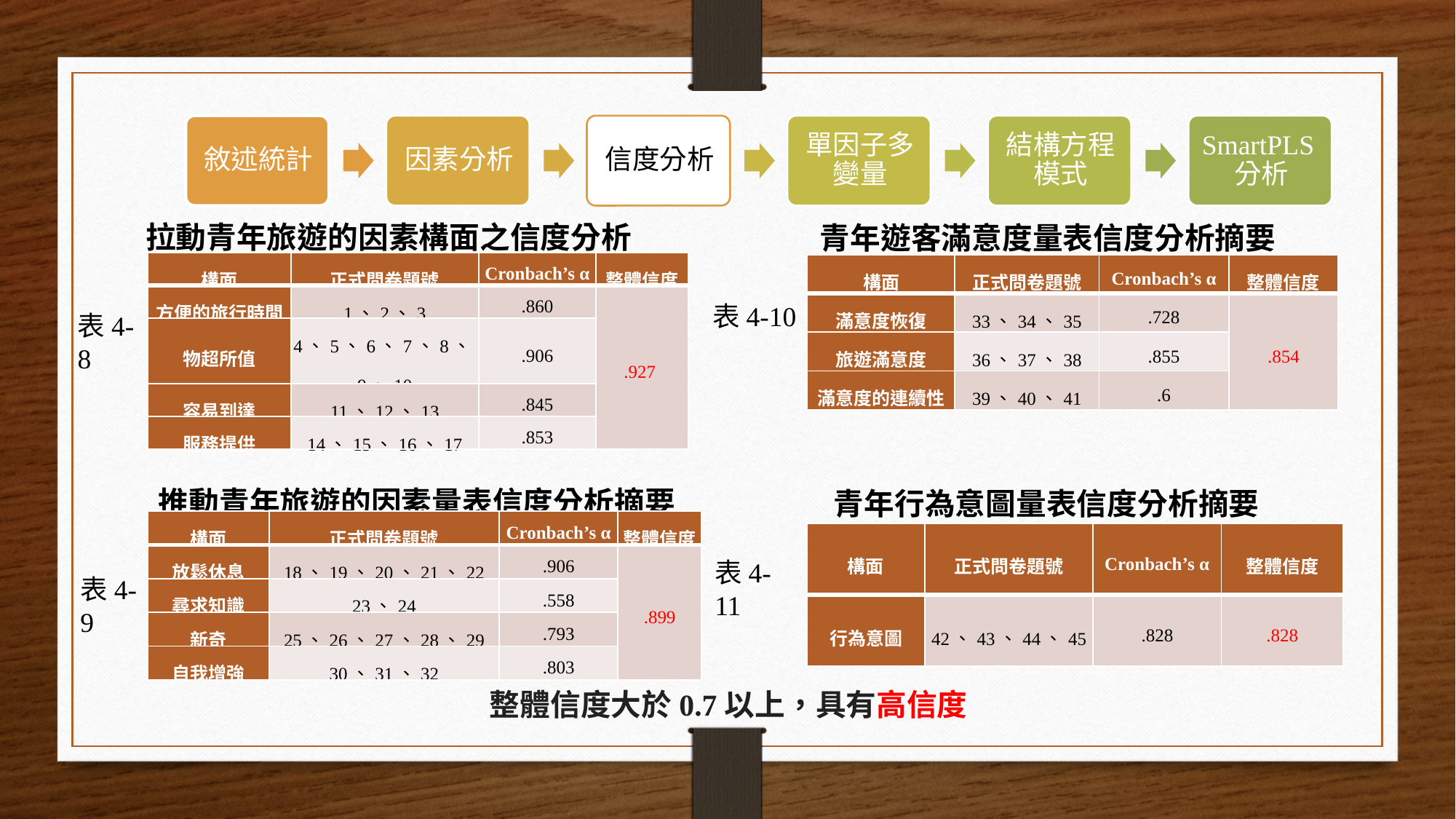

敘述統計

因素分析

信度分析

單因子多變量

結構方程模式

SmartPLS分析
拉動青年旅遊的因素構面之信度分析
青年遊客滿意度量表信度分析摘要
| 構面 | 正式問卷題號 | Cronbach’s α | 整體信度 |
| --- | --- | --- | --- |
| 方便的旅行時間 | 1、2、3 | .860 | .927 |
| 物超所值 | 4、5、6、7、8、9、10 | .906 |  |
| 容易到達 | 11、12、13 | .845 |  |
| 服務提供 | 14、15、16、17 | .853 |  |
| 構面 | 正式問卷題號 | Cronbach’s α | 整體信度 |
| --- | --- | --- | --- |
| 滿意度恢復 | 33、34、35 | .728 | .854 |
| 旅遊滿意度 | 36、37、38 | .855 |  |
| 滿意度的連續性 | 39、40、41 | .6 |  |
表4-10
表4-8
推動青年旅遊的因素量表信度分析摘要
青年行為意圖量表信度分析摘要
| 構面 | 正式問卷題號 | Cronbach’s α | 整體信度 |
| --- | --- | --- | --- |
| 放鬆休息 | 18、19、20、21、22 | .906 | .899 |
| 尋求知識 | 23、24 | .558 |  |
| 新奇 | 25、26、27、28、29 | .793 |  |
| 自我增強 | 30、31、32 | .803 |  |
| 構面 | 正式問卷題號 | Cronbach’s α | 整體信度 |
| --- | --- | --- | --- |
| 行為意圖 | 42、43、44、45 | .828 | .828 |
表4-11
表4-9
整體信度大於0.7以上，具有高信度